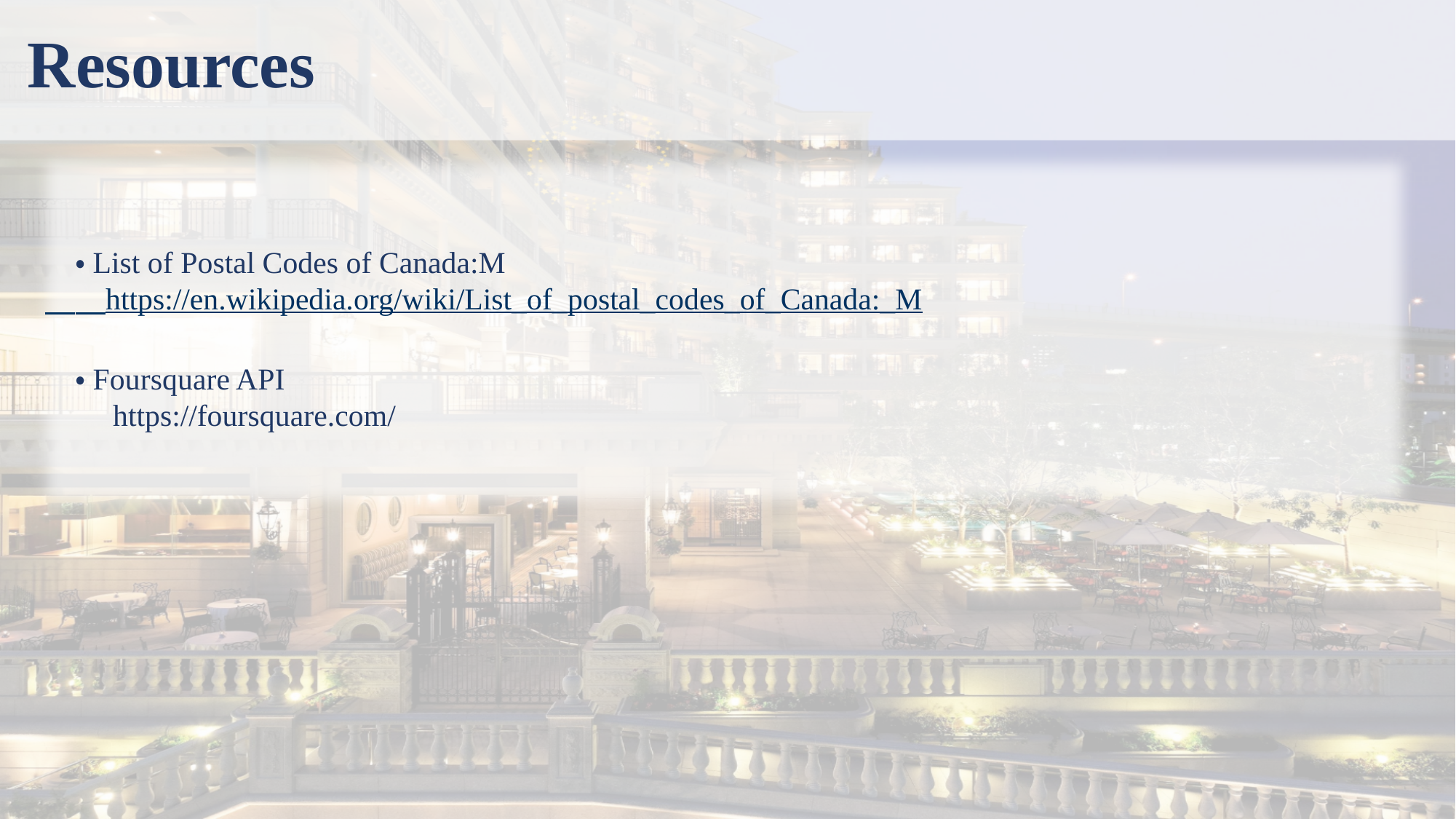

# Resources

　・List of Postal Codes of Canada:M
　　https://en.wikipedia.org/wiki/List_of_postal_codes_of_Canada:_M

　・Foursquare API
　　https://foursquare.com/